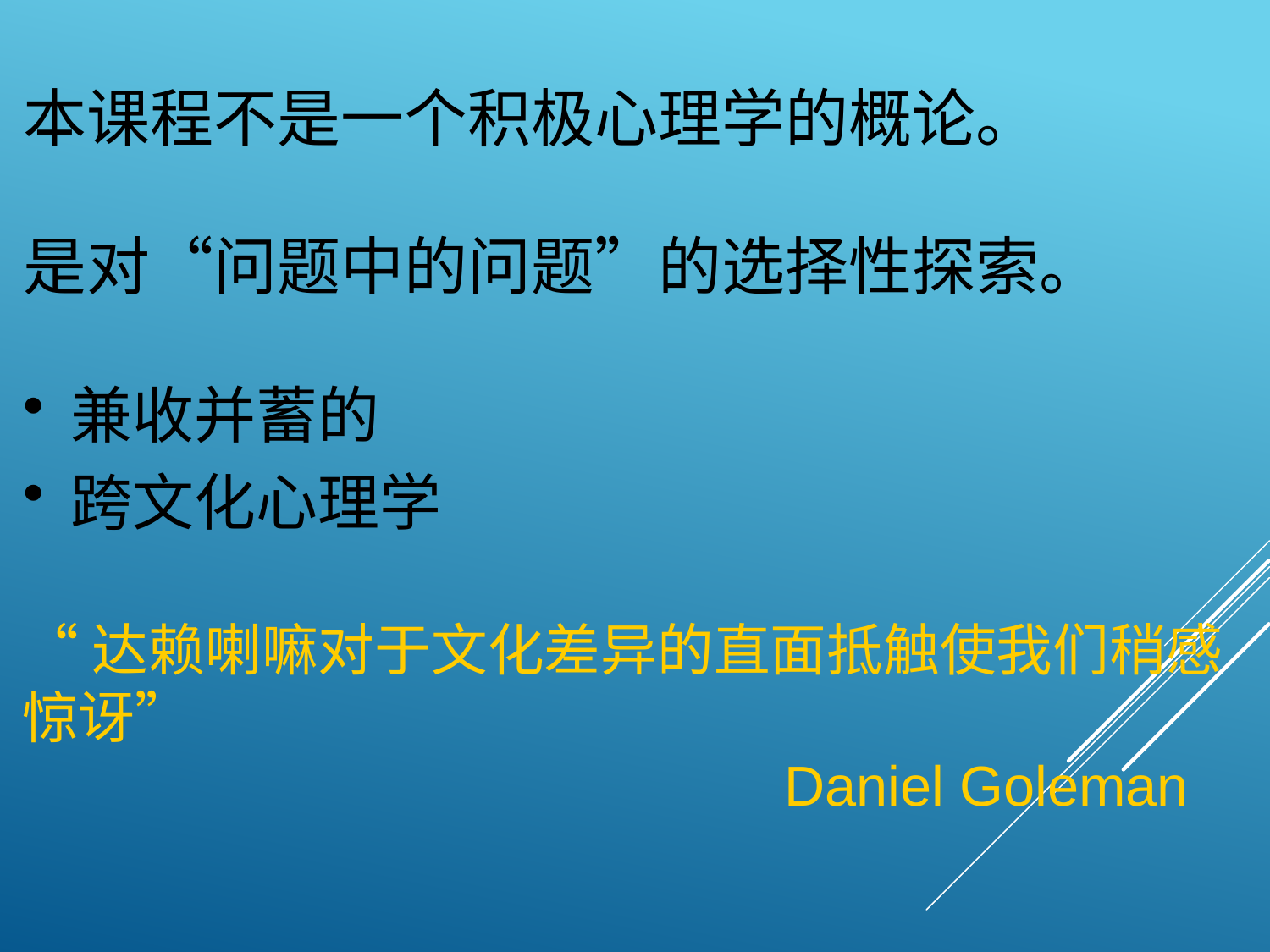

本课程不是一个积极心理学的概论。
是对“问题中的问题”的选择性探索。
兼收并蓄的
跨文化心理学
“达赖喇嘛对于文化差异的直面抵触使我们稍感惊讶”
						Daniel Goleman